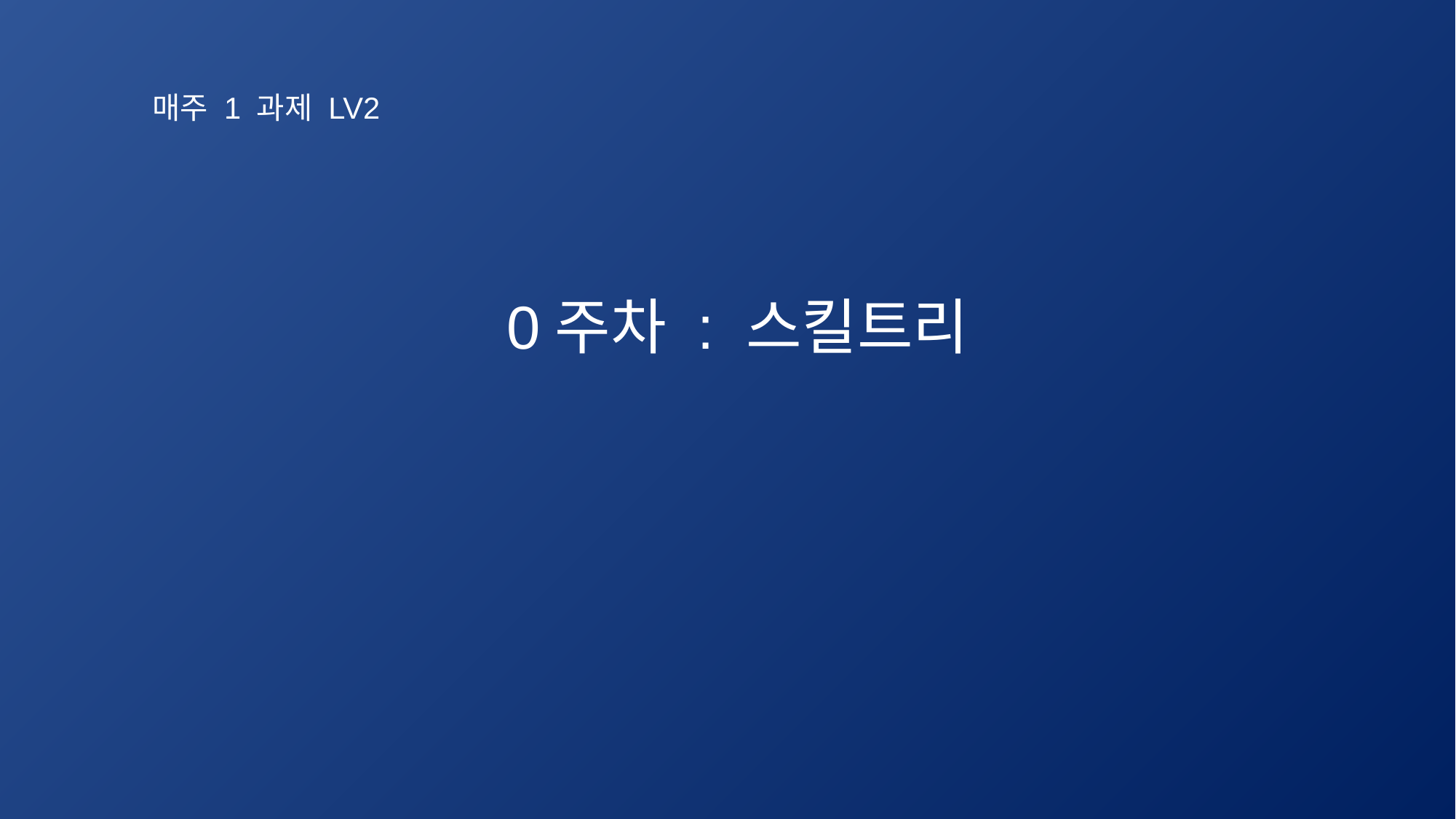

# 매주 1 과제 LV2
0주차 : 스킬트리